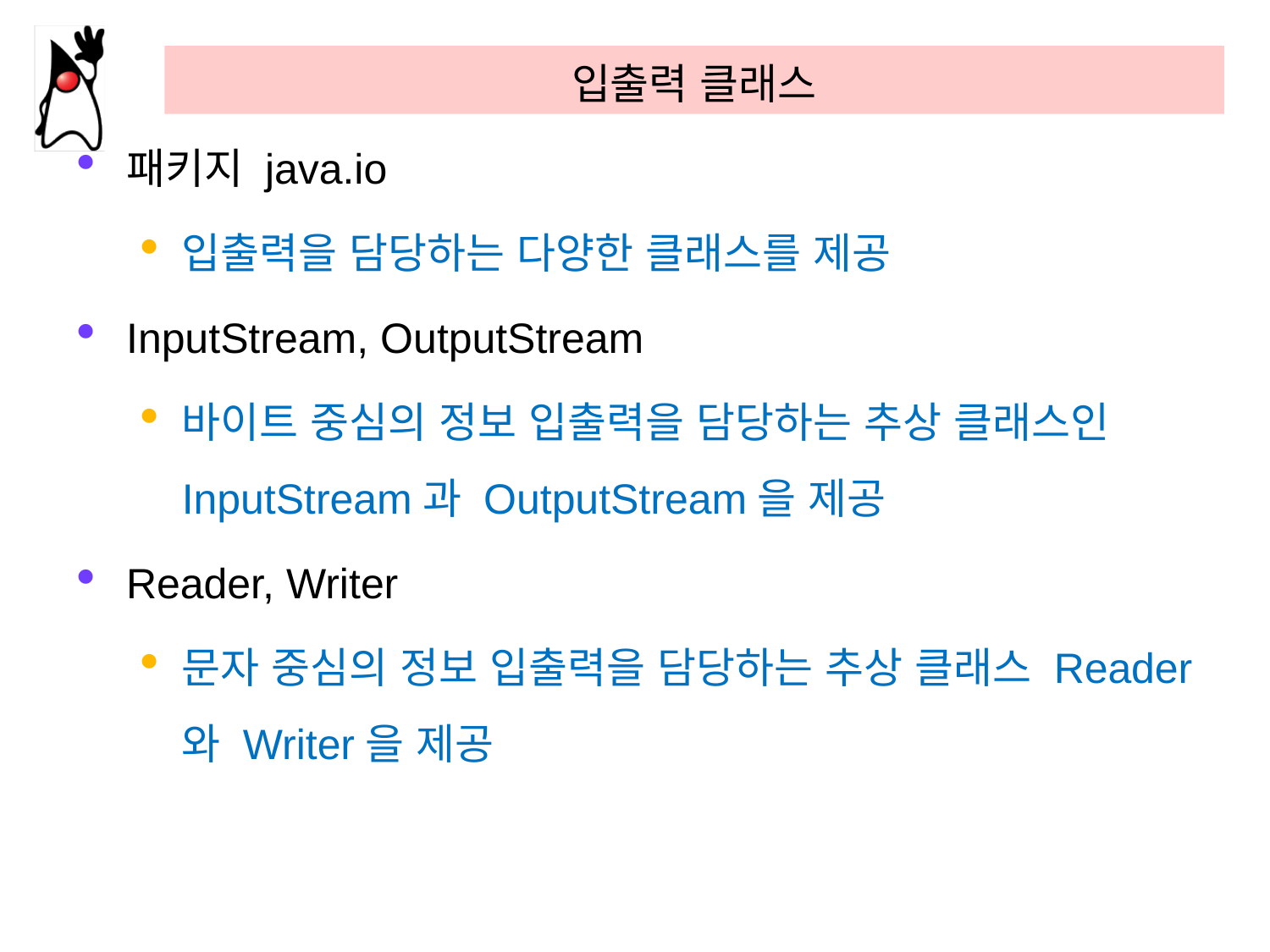

# 입출력 클래스
패키지 java.io
입출력을 담당하는 다양한 클래스를 제공
InputStream, OutputStream
바이트 중심의 정보 입출력을 담당하는 추상 클래스인 InputStream과 OutputStream을 제공
Reader, Writer
문자 중심의 정보 입출력을 담당하는 추상 클래스 Reader와 Writer을 제공